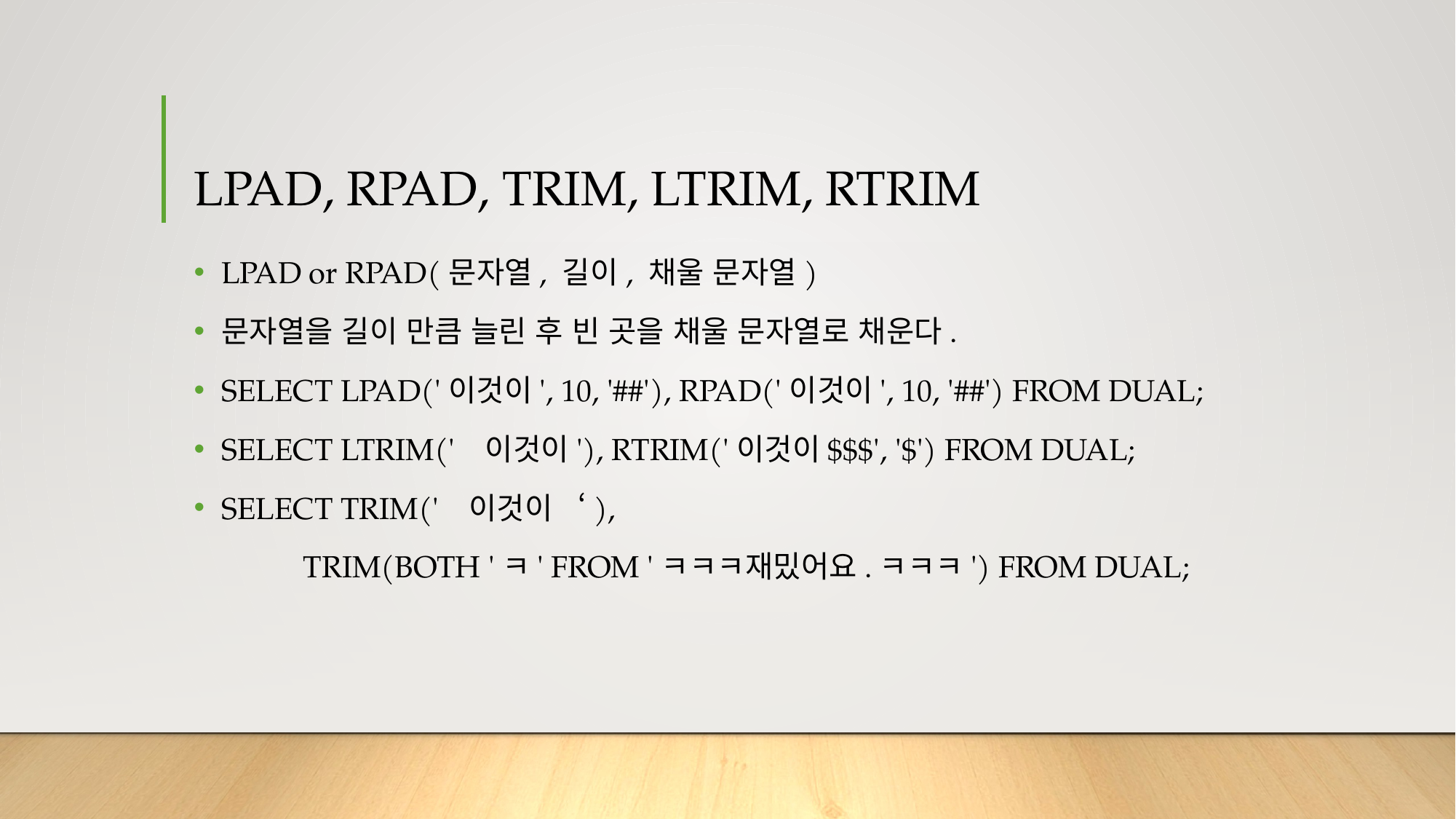

# LPAD, RPAD, TRIM, LTRIM, RTRIM
LPAD or RPAD(문자열, 길이, 채울 문자열)
문자열을 길이 만큼 늘린 후 빈 곳을 채울 문자열로 채운다.
SELECT LPAD('이것이', 10, '##'), RPAD('이것이', 10, '##') FROM DUAL;
SELECT LTRIM('   이것이'), RTRIM('이것이$$$', '$') FROM DUAL;
SELECT TRIM('   이것이   ‘),
	TRIM(BOTH 'ㅋ' FROM 'ㅋㅋㅋ재밌어요.ㅋㅋㅋ') FROM DUAL;